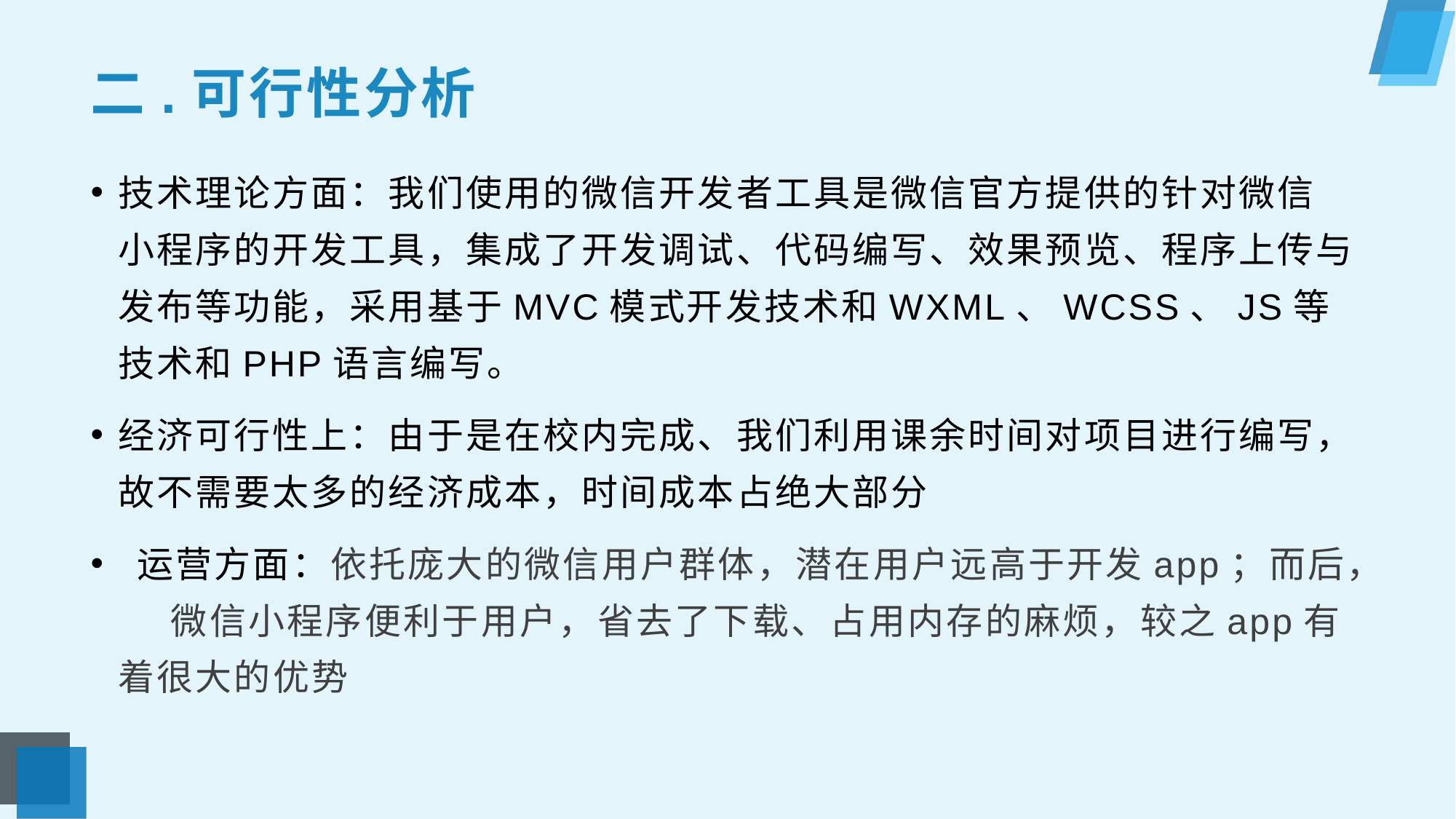

# 二.可行性分析
技术理论方面：我们使用的微信开发者工具是微信官方提供的针对微信 小程序的开发工具，集成了开发调试、代码编写、效果预览、程序上传与发布等功能，采用基于MVC模式开发技术和WXML、WCSS、JS等技术和PHP语言编写。
经济可行性上：由于是在校内完成、我们利用课余时间对项目进行编写，故不需要太多的经济成本，时间成本占绝大部分
 运营方面：依托庞大的微信用户群体，潜在用户远高于开发app；而后，     微信小程序便利于用户，省去了下载、占用内存的麻烦，较之app有着很大的优势